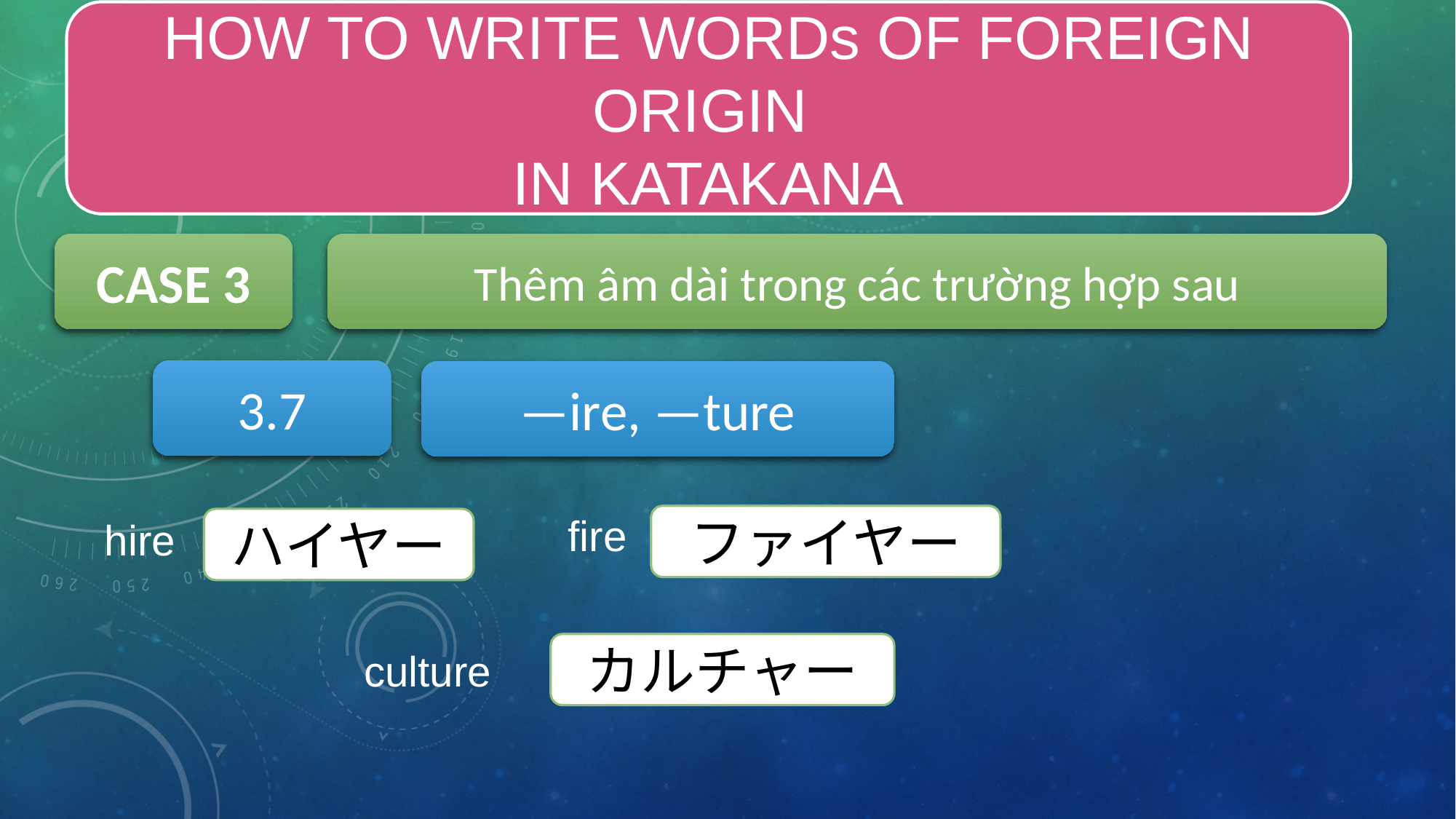

HOW TO WRITE WORDs OF FOREIGN ORIGIN
IN KATAKANA
CASE 3
Thêm âm dài trong các trường hợp sau
3.7
—ire, —ture
fire
hire
ファイヤー
ハイヤー
culture
カルチャー